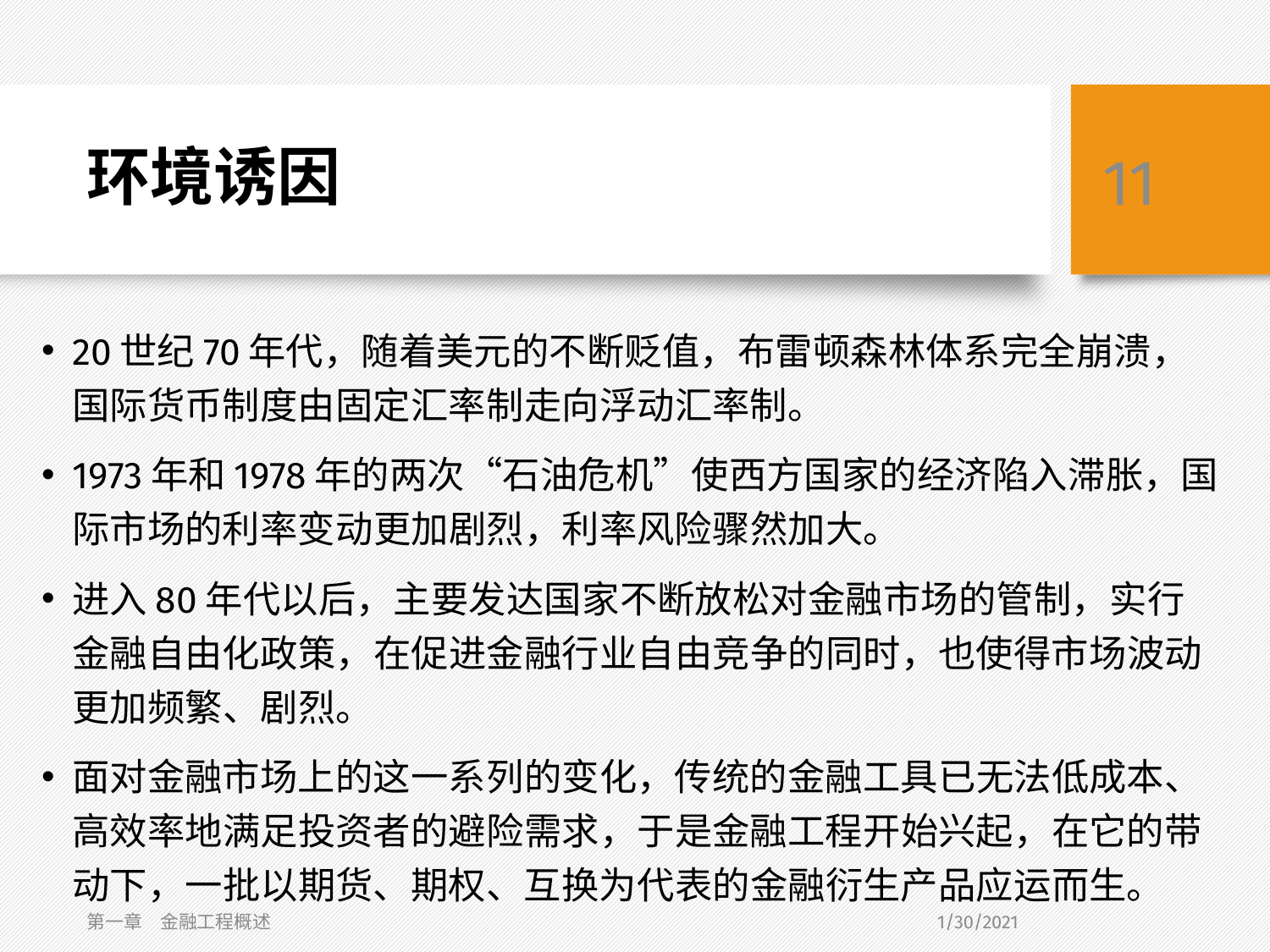

# 环境诱因
11
20世纪70年代，随着美元的不断贬值，布雷顿森林体系完全崩溃，国际货币制度由固定汇率制走向浮动汇率制。
1973年和1978年的两次“石油危机”使西方国家的经济陷入滞胀，国际市场的利率变动更加剧烈，利率风险骤然加大。
进入80年代以后，主要发达国家不断放松对金融市场的管制，实行金融自由化政策，在促进金融行业自由竞争的同时，也使得市场波动更加频繁、剧烈。
面对金融市场上的这一系列的变化，传统的金融工具已无法低成本、高效率地满足投资者的避险需求，于是金融工程开始兴起，在它的带动下，一批以期货、期权、互换为代表的金融衍生产品应运而生。

1/30/2021
第一章　金融工程概述